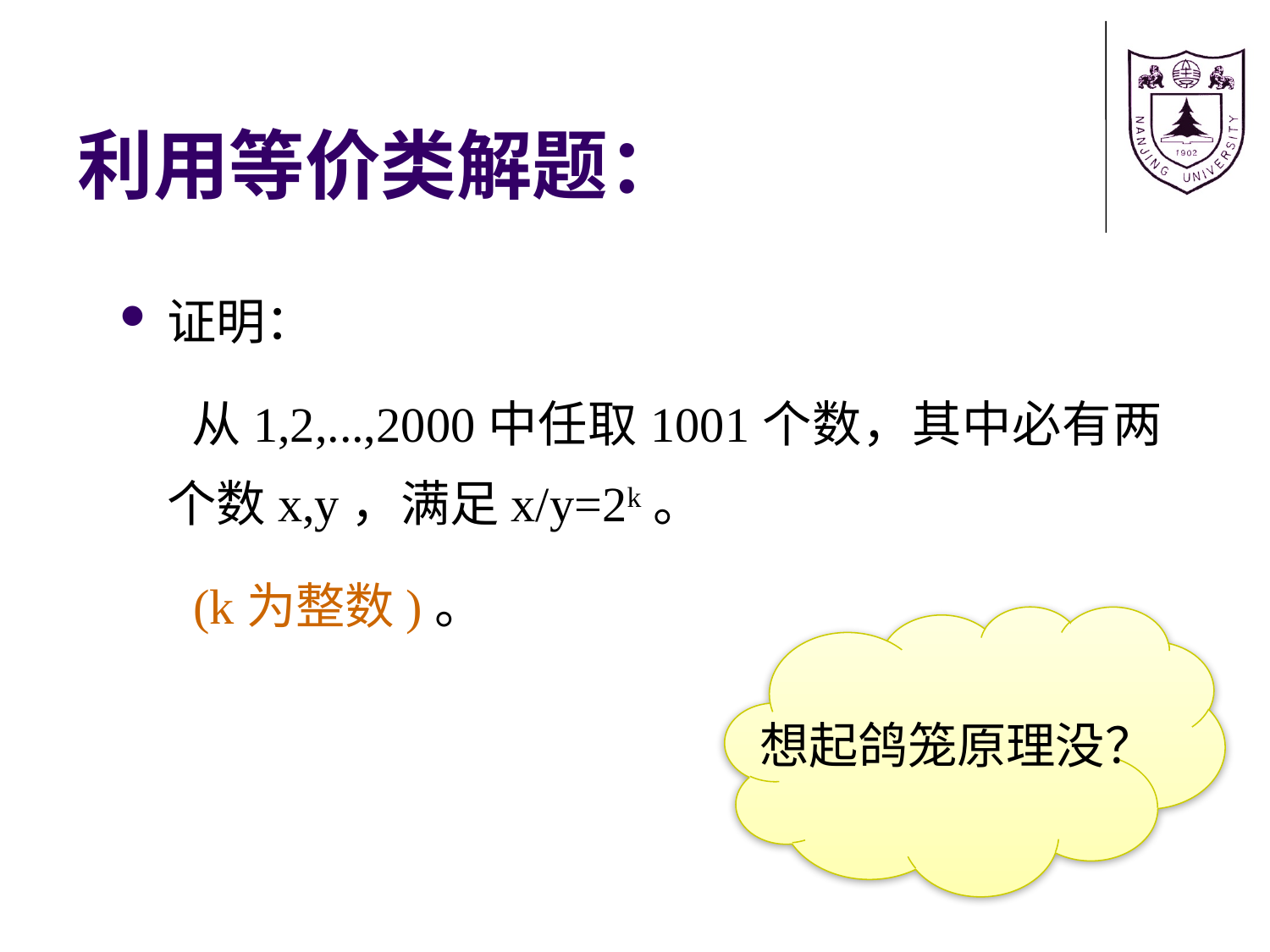

# 利用等价类解题：
证明：
     从1,2,...,2000中任取1001个数，其中必有两个数x,y，满足x/y=2k。
      (k为整数)。
想起鸽笼原理没？